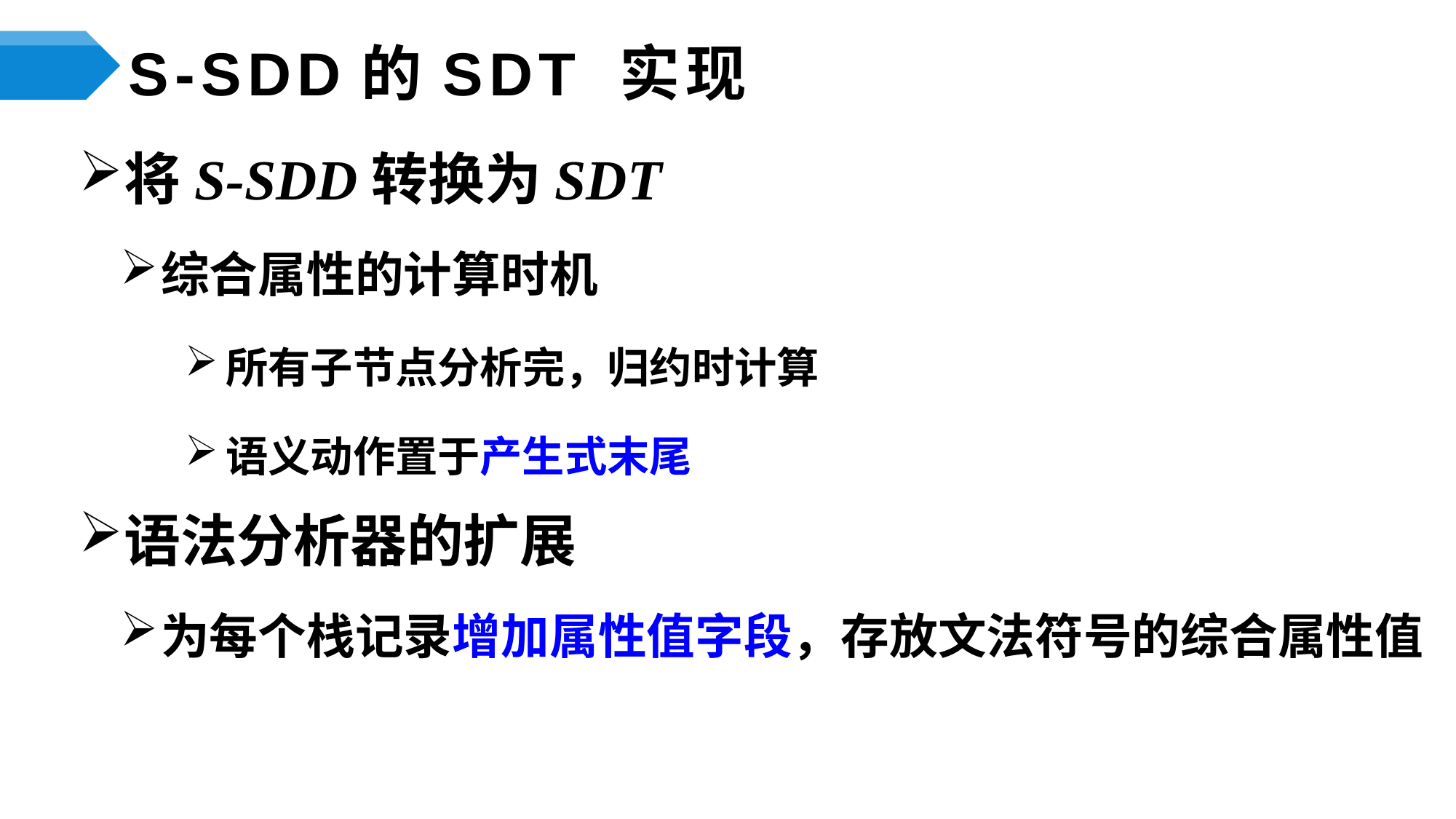

# S-SDD的SDT 实现

将S-SDD转换为SDT
综合属性的计算时机
所有子节点分析完，归约时计算
语义动作置于产生式末尾
语法分析器的扩展
为每个栈记录增加属性值字段，存放文法符号的综合属性值